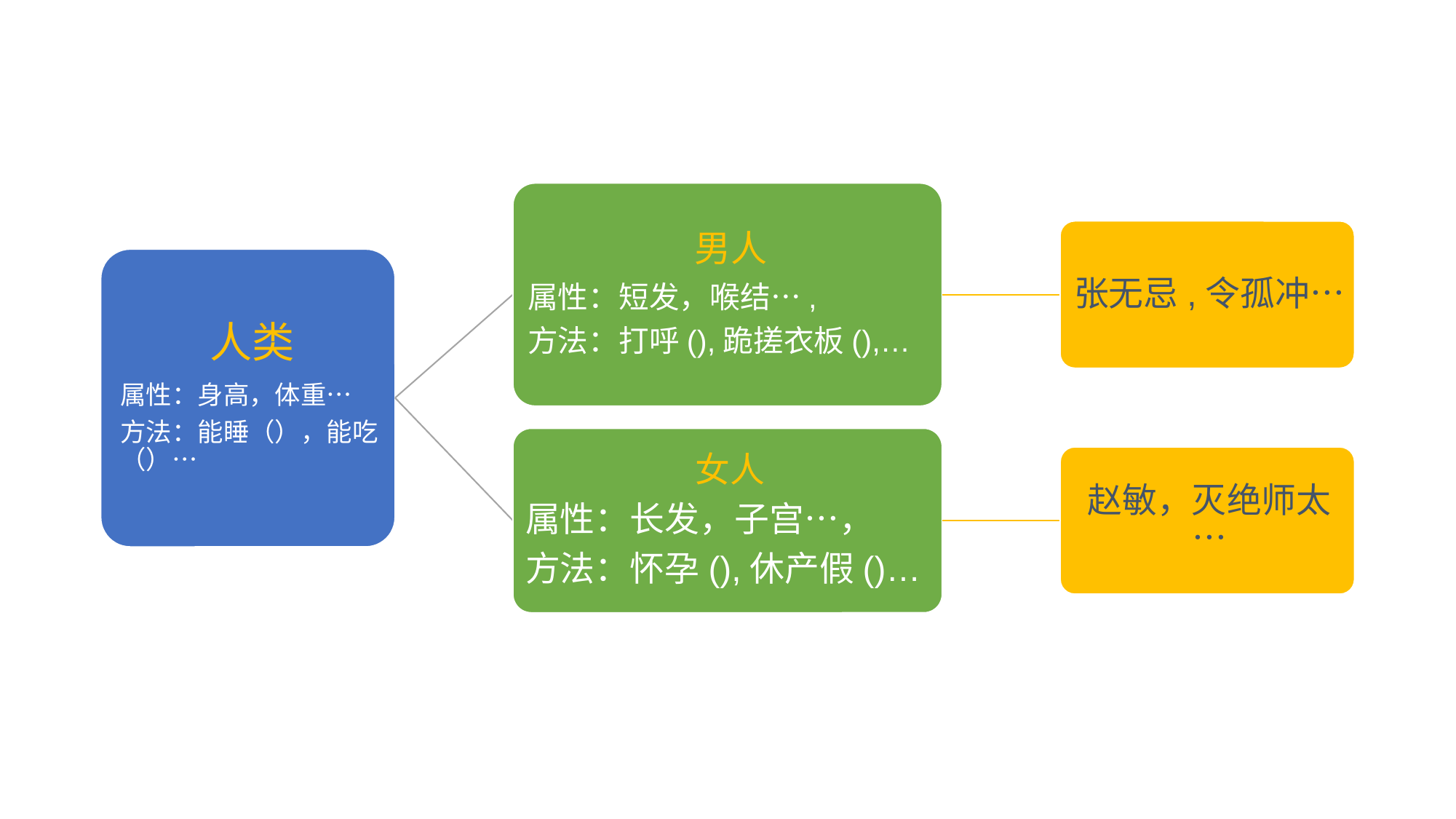

人类
属性：身高，体重…
方法：能睡（），能吃（）…

男人
属性：短发，喉结…,
方法：打呼(),跪搓衣板(),…

张无忌,令孤冲…

女人
属性：长发，子宫…，
方法：怀孕(),休产假()…

赵敏，灭绝师太…